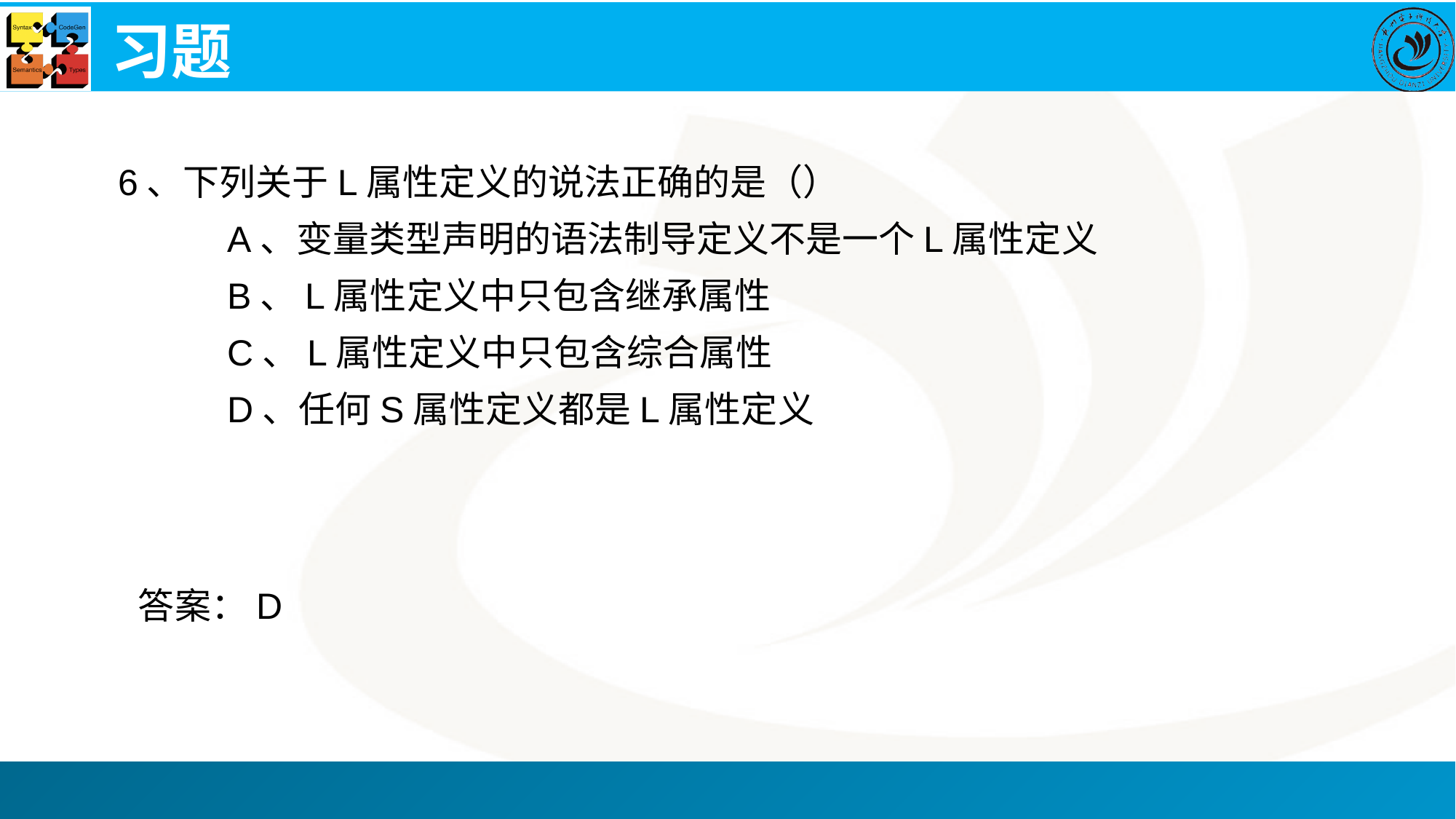

# 习题
6、下列关于L属性定义的说法正确的是（）
A、变量类型声明的语法制导定义不是一个L属性定义
B、L属性定义中只包含继承属性
C、L属性定义中只包含综合属性
D、任何S属性定义都是L属性定义
答案：D